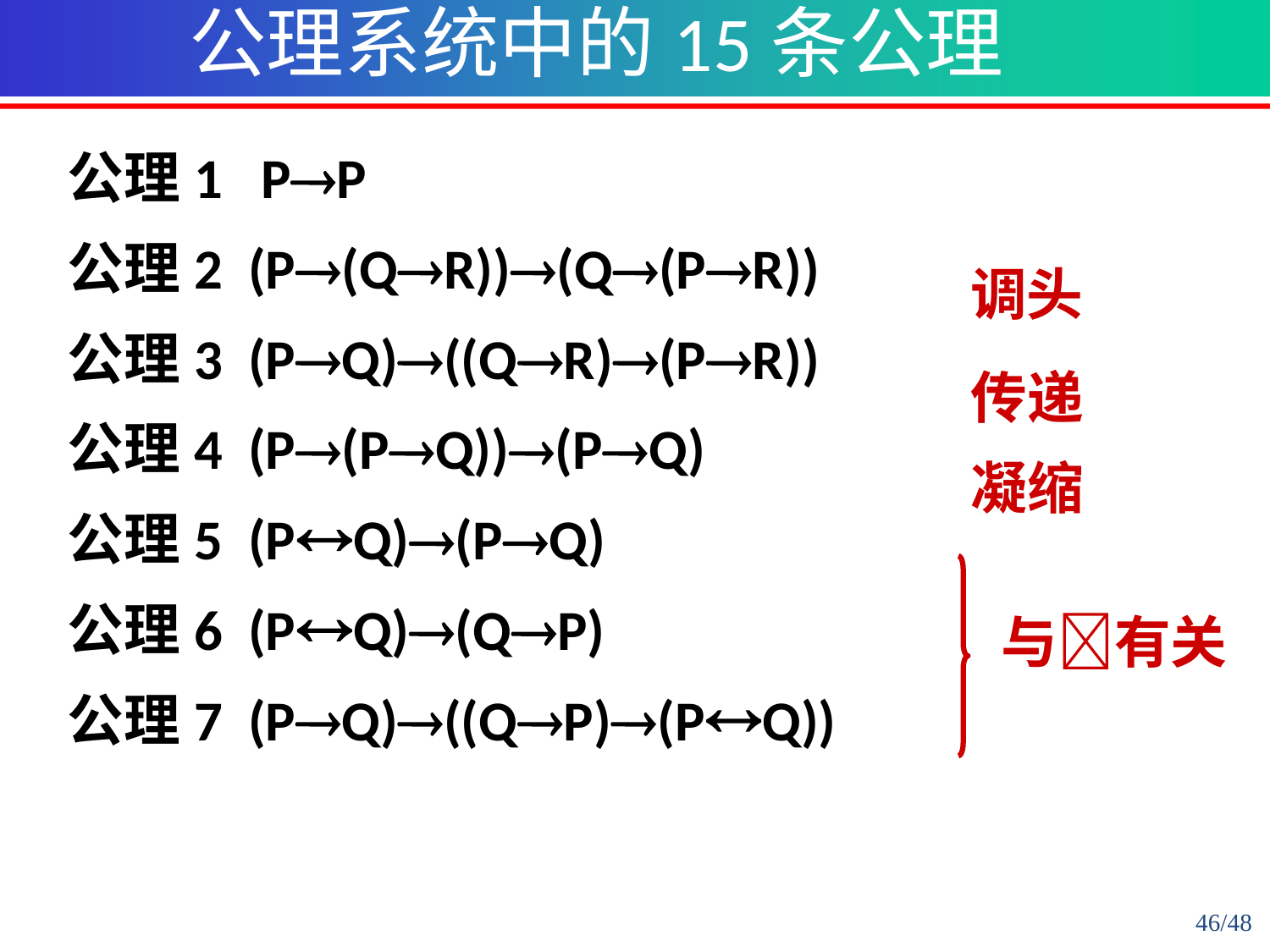

公理系统中的15条公理
公理1   P→P
公理2  (P→(Q→R))→(Q→(P→R))
公理3  (P→Q)→((Q→R)→(P→R))
公理4  (P→(P→Q))→(P→Q)
公理5  (P↔Q)→(P→Q)
公理6  (P↔Q)→(Q→P)
公理7  (P→Q)→((Q→P)→(P↔Q))
调头
传递
凝缩

与↔有关
46/48